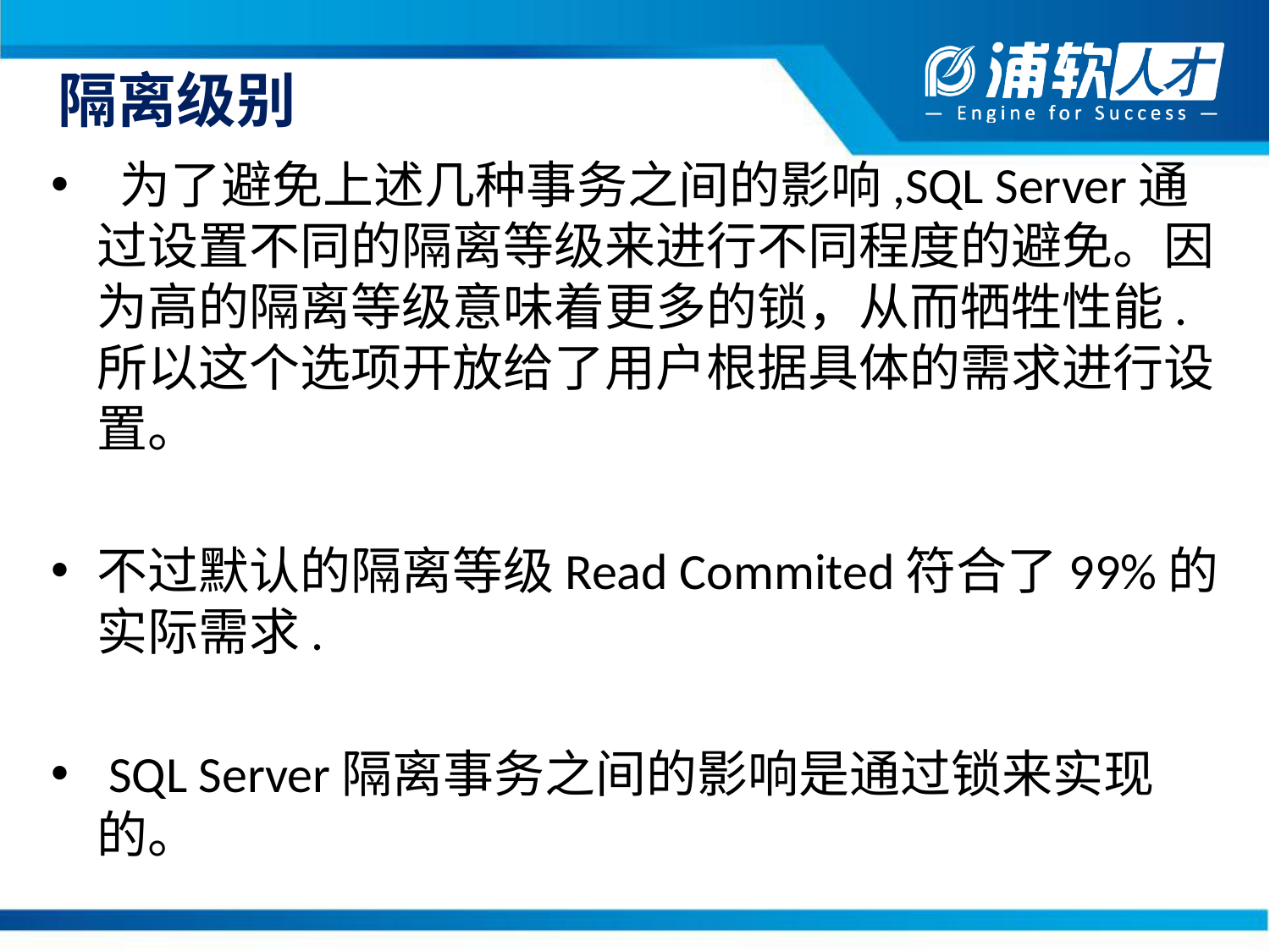

# 隔离级别
 为了避免上述几种事务之间的影响,SQL Server通过设置不同的隔离等级来进行不同程度的避免。因为高的隔离等级意味着更多的锁，从而牺牲性能.所以这个选项开放给了用户根据具体的需求进行设置。

不过默认的隔离等级Read Commited符合了99%的实际需求.

 SQL Server隔离事务之间的影响是通过锁来实现的。